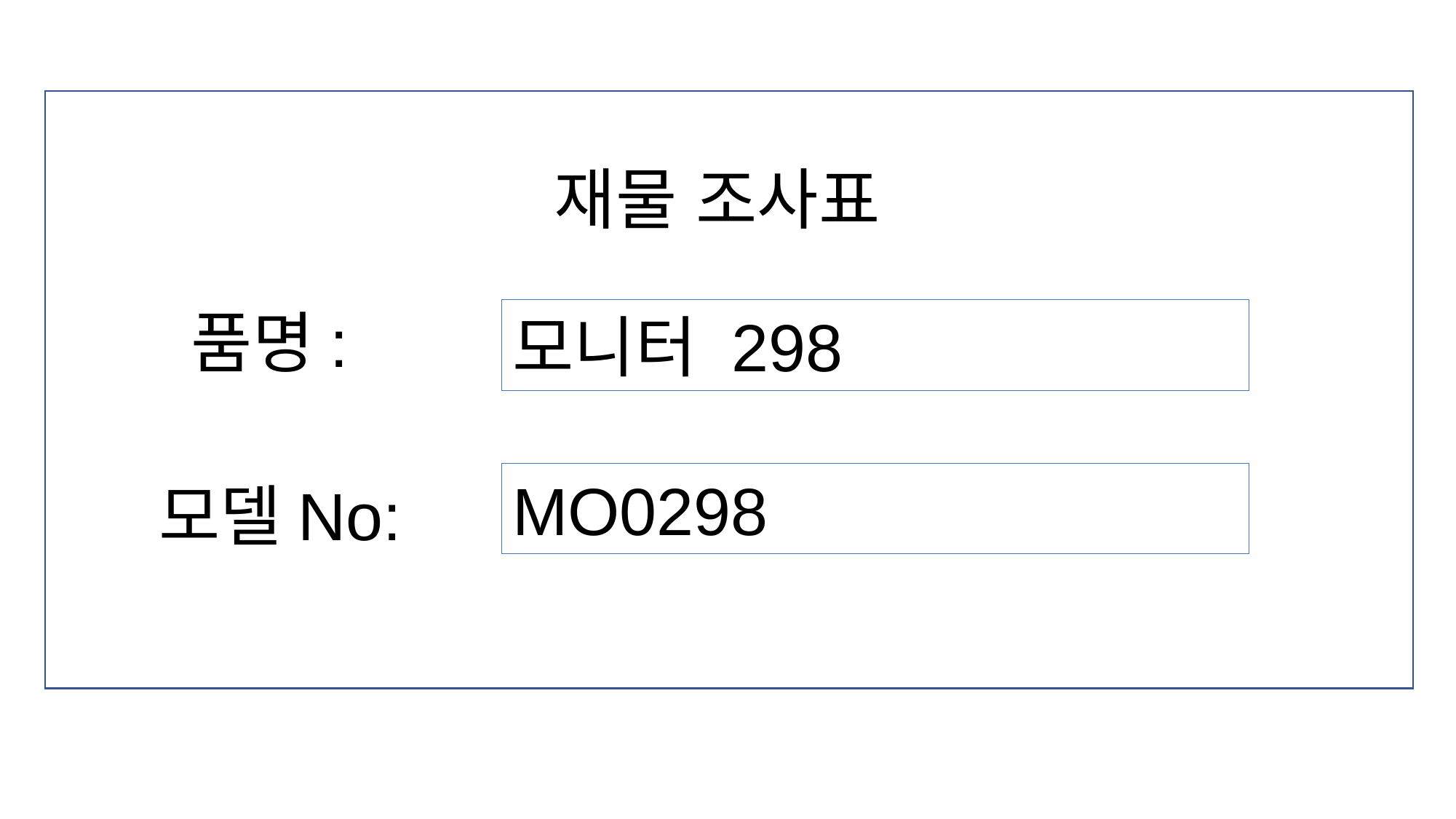

재물 조사표
품명:
모니터 298
MO0298
모델No: